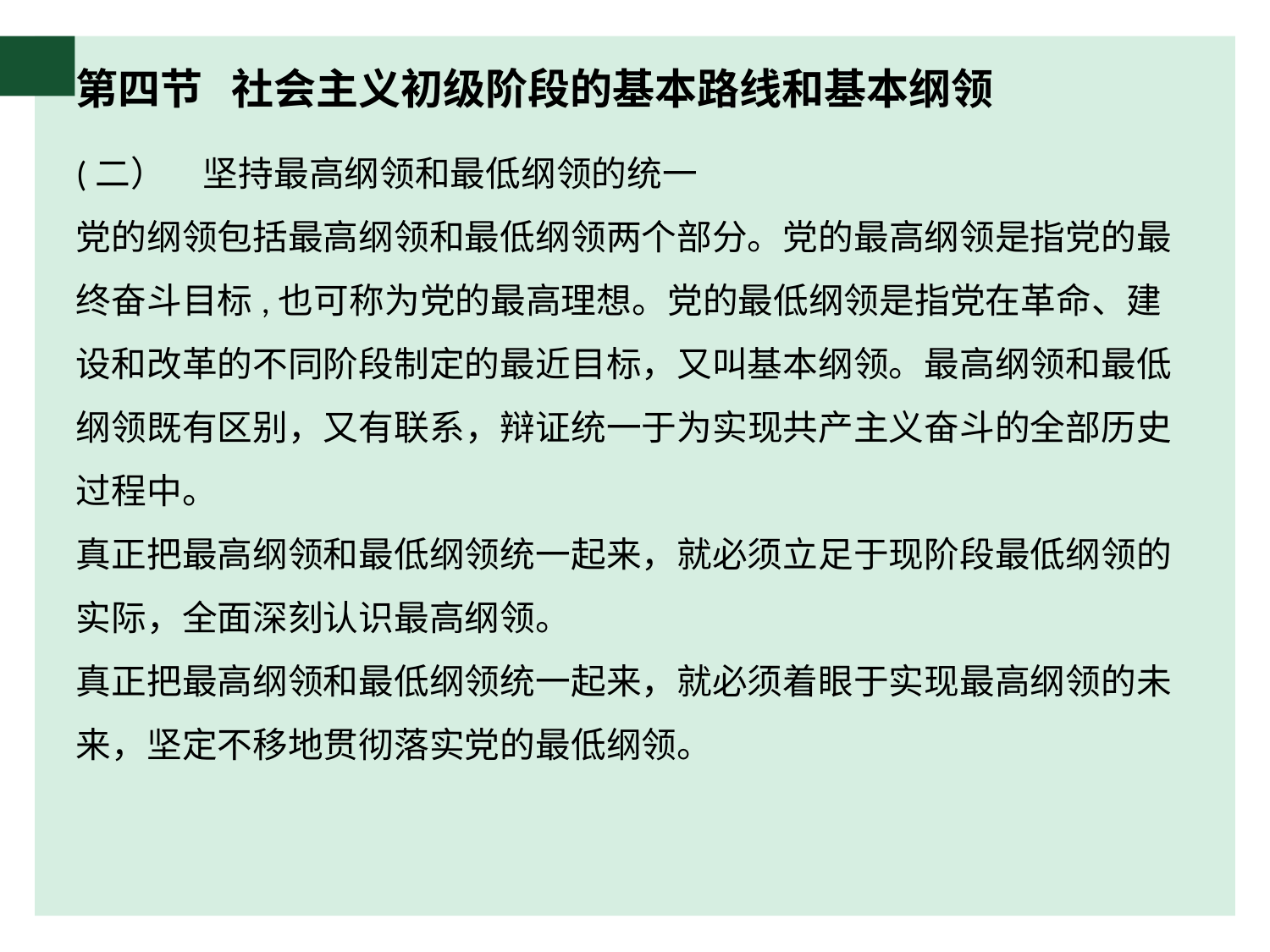

# 第四节   社会主义初级阶段的基本路线和基本纲领
(二）	坚持最高纲领和最低纲领的统一
党的纲领包括最高纲领和最低纲领两个部分。党的最高纲领是指党的最终奋斗目标,也可称为党的最高理想。党的最低纲领是指党在革命、建设和改革的不同阶段制定的最近目标，又叫基本纲领。最高纲领和最低纲领既有区别，又有联系，辩证统一于为实现共产主义奋斗的全部历史
过程中。
真正把最高纲领和最低纲领统一起来，就必须立足于现阶段最低纲领的实际，全面深刻认识最高纲领。
真正把最高纲领和最低纲领统一起来，就必须着眼于实现最高纲领的未来，坚定不移地贯彻落实党的最低纲领。